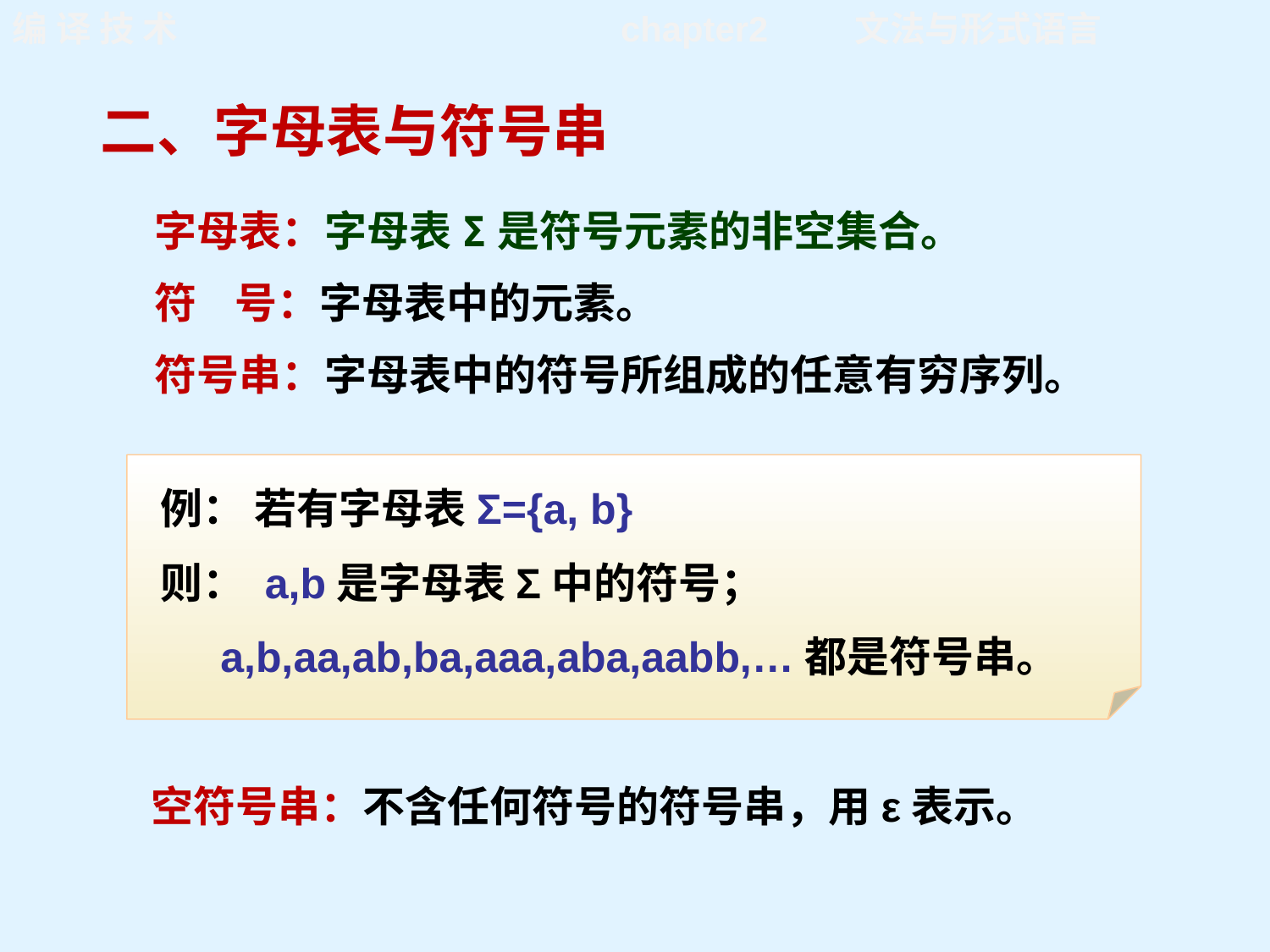

编 译 技 术                                                      chapter2        文法与形式语言
二、字母表与符号串
字母表：字母表Σ是符号元素的非空集合。
符    号：字母表中的元素。
符号串：字母表中的符号所组成的任意有穷序列。

例： 若有字母表Σ={a, b}
则： a,b是字母表Σ中的符号；
     a,b,aa,ab,ba,aaa,aba,aabb,…都是符号串。
空符号串：不含任何符号的符号串，用ε表示。